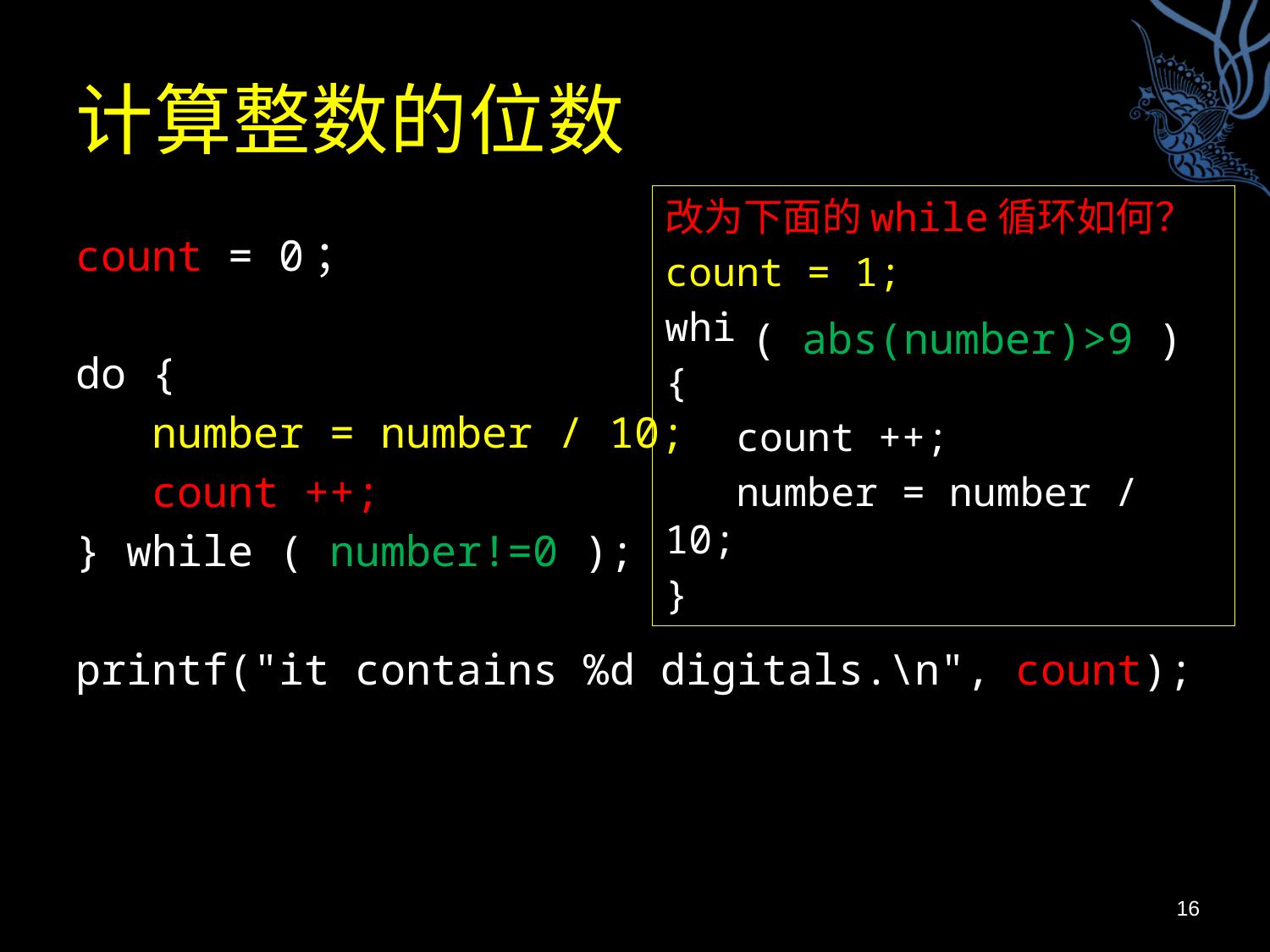

# 计算整数的位数
改为下面的while循环如何？
count = 1;
while ( number!=0 )
{
   count ++;
   number = number / 10;
}
count = 0；

do {
   number = number / 10;
   count ++;
} while ( number!=0 );

printf("it contains %d digitals.\n", count);
( abs(number)>9 )
16